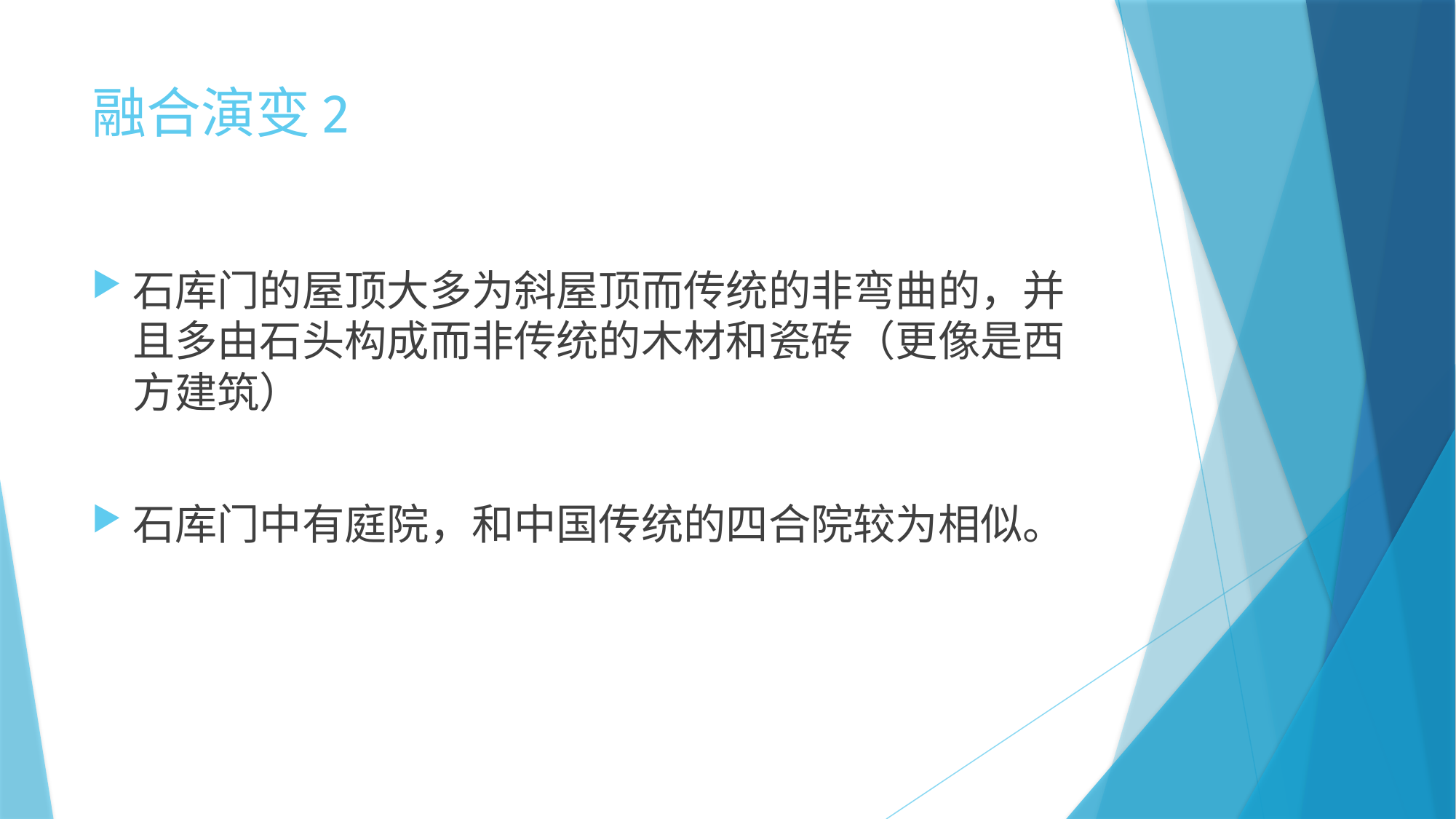

# 融合演变2
石库门的屋顶大多为斜屋顶而传统的非弯曲的，并且多由石头构成而非传统的木材和瓷砖（更像是西方建筑）

石库门中有庭院，和中国传统的四合院较为相似。